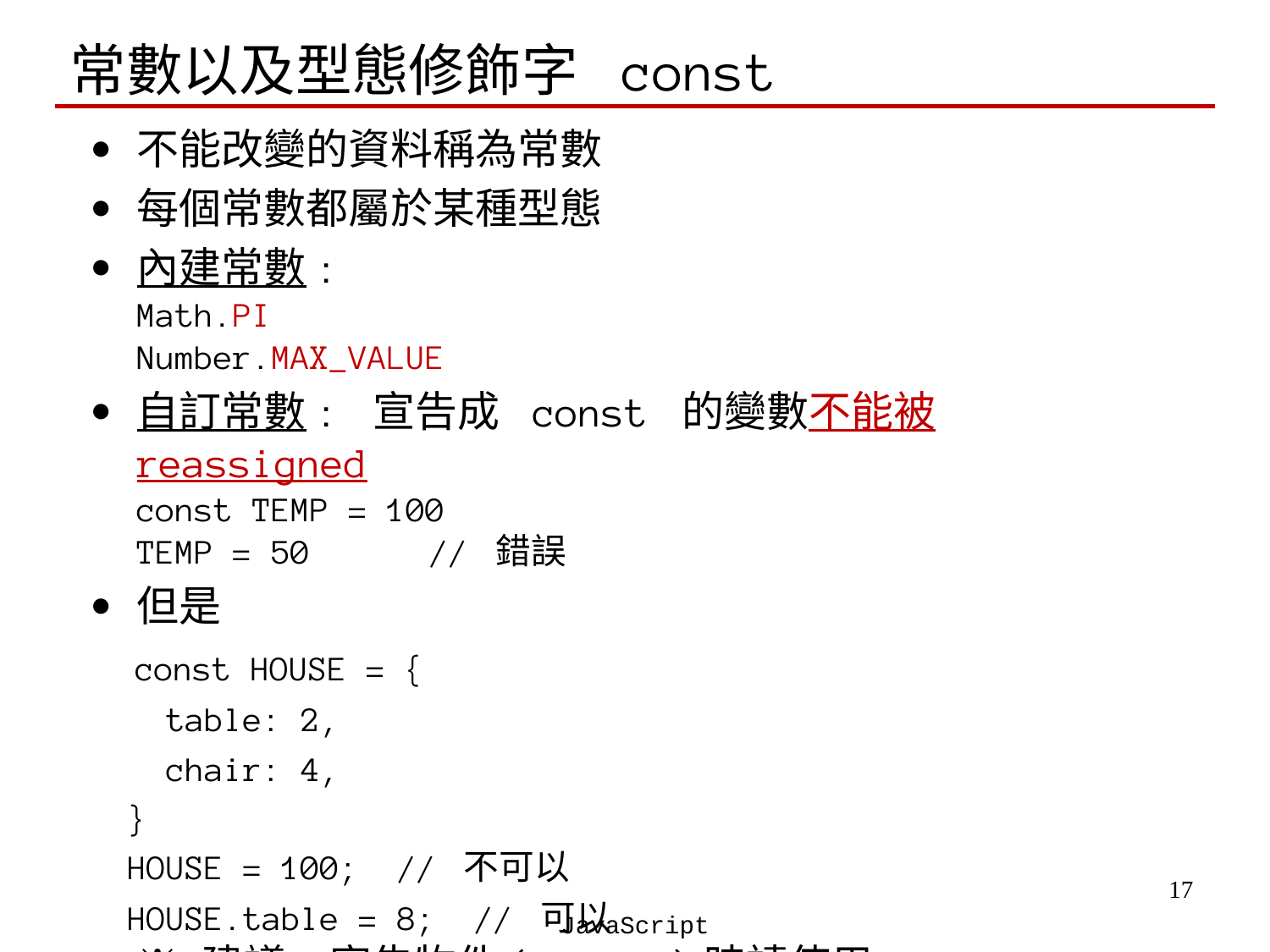

# 常數以及型態修飾字 const
不能改變的資料稱為常數
每個常數都屬於某種型態
內建常數:
Math.PI
Number.MAX_VALUE
自訂常數: 宣告成 const 的變數不能被 reassigned
const TEMP = 100
TEMP = 50	  // 錯誤
但是
  const HOUSE = {
    table: 2,
    chair: 4,
  }
  HOUSE = 100;  // 不可以
  HOUSE.table = 8;  // 可以
※ 建議：宣告物件(Object)時請使用 const

17
JavaScript